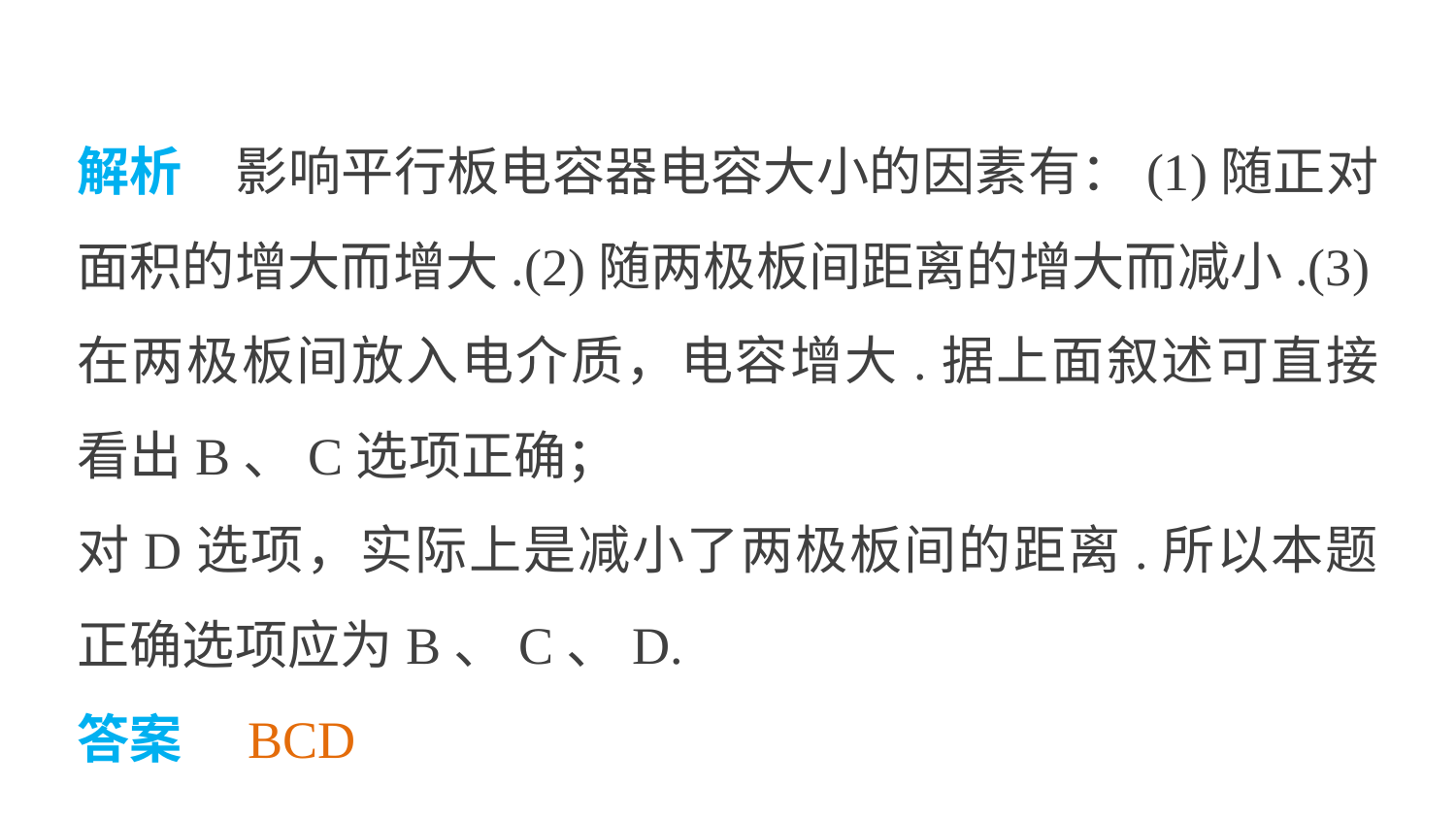

解析　影响平行板电容器电容大小的因素有：(1)随正对面积的增大而增大.(2)随两极板间距离的增大而减小.(3)在两极板间放入电介质，电容增大.据上面叙述可直接看出B、C选项正确；
对D选项，实际上是减小了两极板间的距离.所以本题正确选项应为B、C、D.
答案　BCD